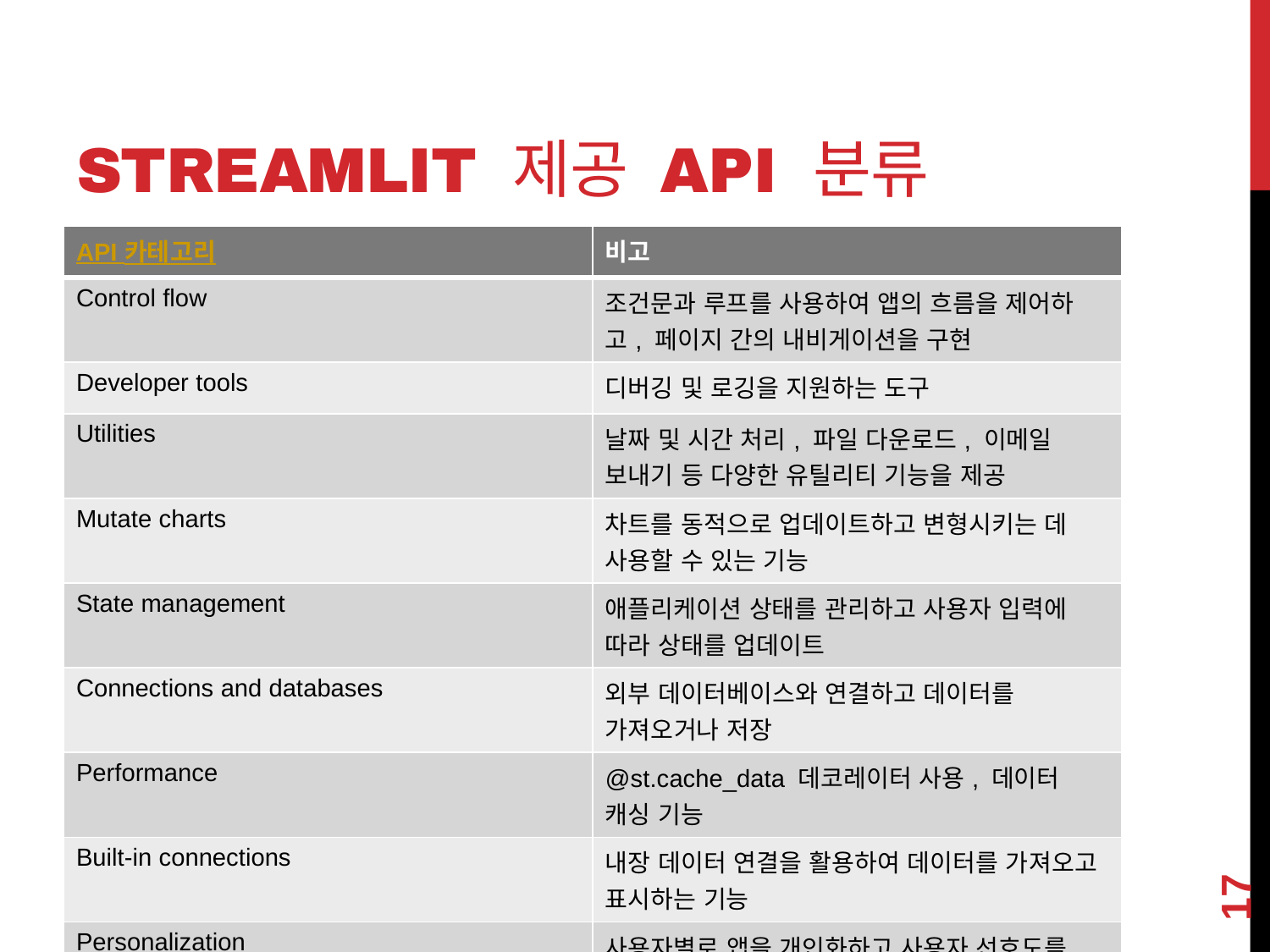

# STREAMLIT 제공 API 분류
| API 카테고리 | 비고 |
| --- | --- |
| Control flow | 조건문과 루프를 사용하여 앱의 흐름을 제어하고, 페이지 간의 내비게이션을 구현 |
| Developer tools | 디버깅 및 로깅을 지원하는 도구 |
| Utilities | 날짜 및 시간 처리, 파일 다운로드, 이메일 보내기 등 다양한 유틸리티 기능을 제공 |
| Mutate charts | 차트를 동적으로 업데이트하고 변형시키는 데 사용할 수 있는 기능 |
| State management | 애플리케이션 상태를 관리하고 사용자 입력에 따라 상태를 업데이트 |
| Connections and databases | 외부 데이터베이스와 연결하고 데이터를 가져오거나 저장 |
| Performance | @st.cache\_data 데코레이터 사용, 데이터 캐싱 기능 |
| Built-in connections | 내장 데이터 연결을 활용하여 데이터를 가져오고 표시하는 기능 |
| Personalization | 사용자별로 앱을 개인화하고 사용자 선호도를 반영하여 앱을 개선 |
17